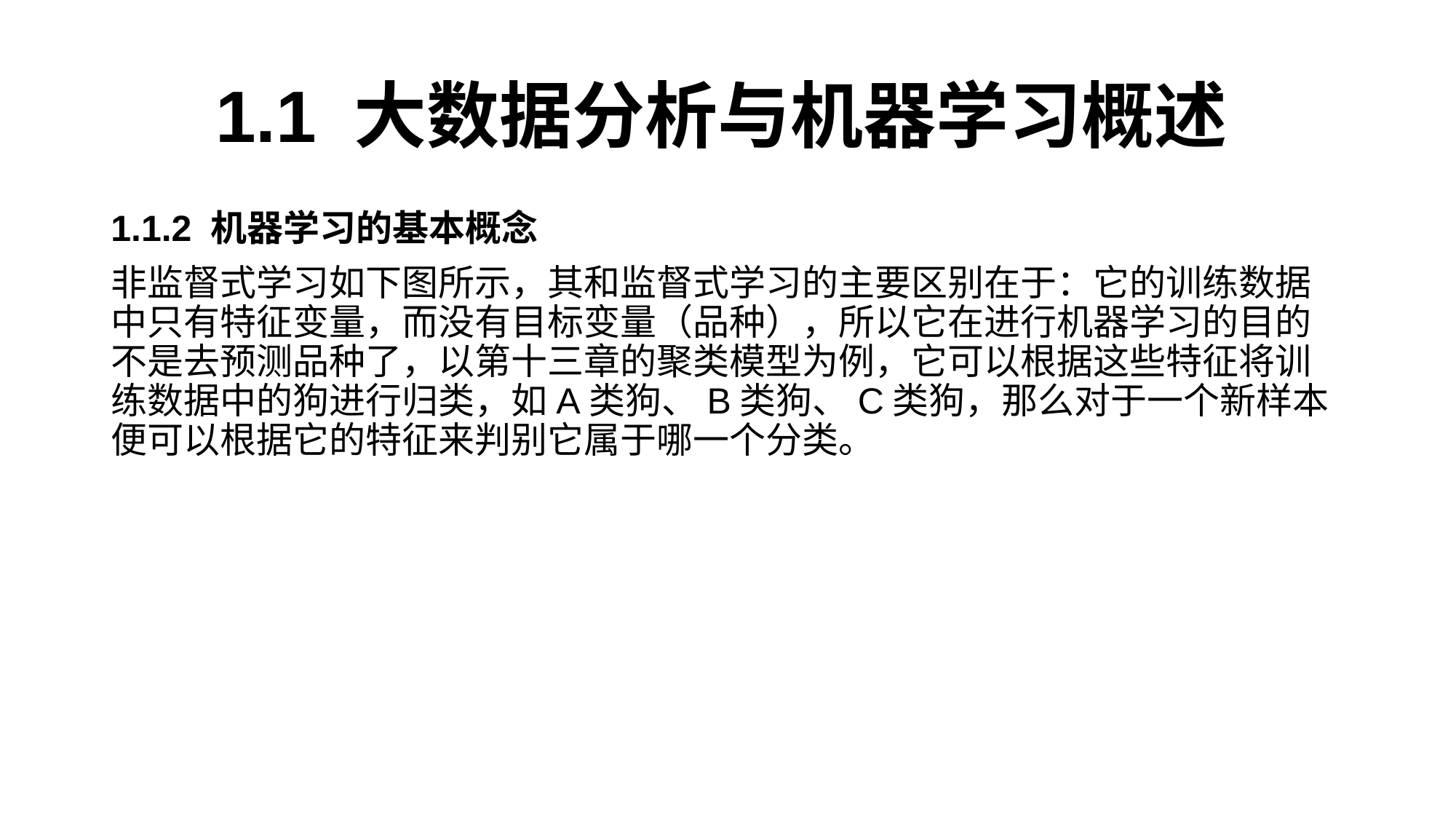

# 1.1 大数据分析与机器学习概述
1.1.2 机器学习的基本概念
非监督式学习如下图所示，其和监督式学习的主要区别在于：它的训练数据中只有特征变量，而没有目标变量（品种），所以它在进行机器学习的目的不是去预测品种了，以第十三章的聚类模型为例，它可以根据这些特征将训练数据中的狗进行归类，如A类狗、B类狗、C类狗，那么对于一个新样本便可以根据它的特征来判别它属于哪一个分类。